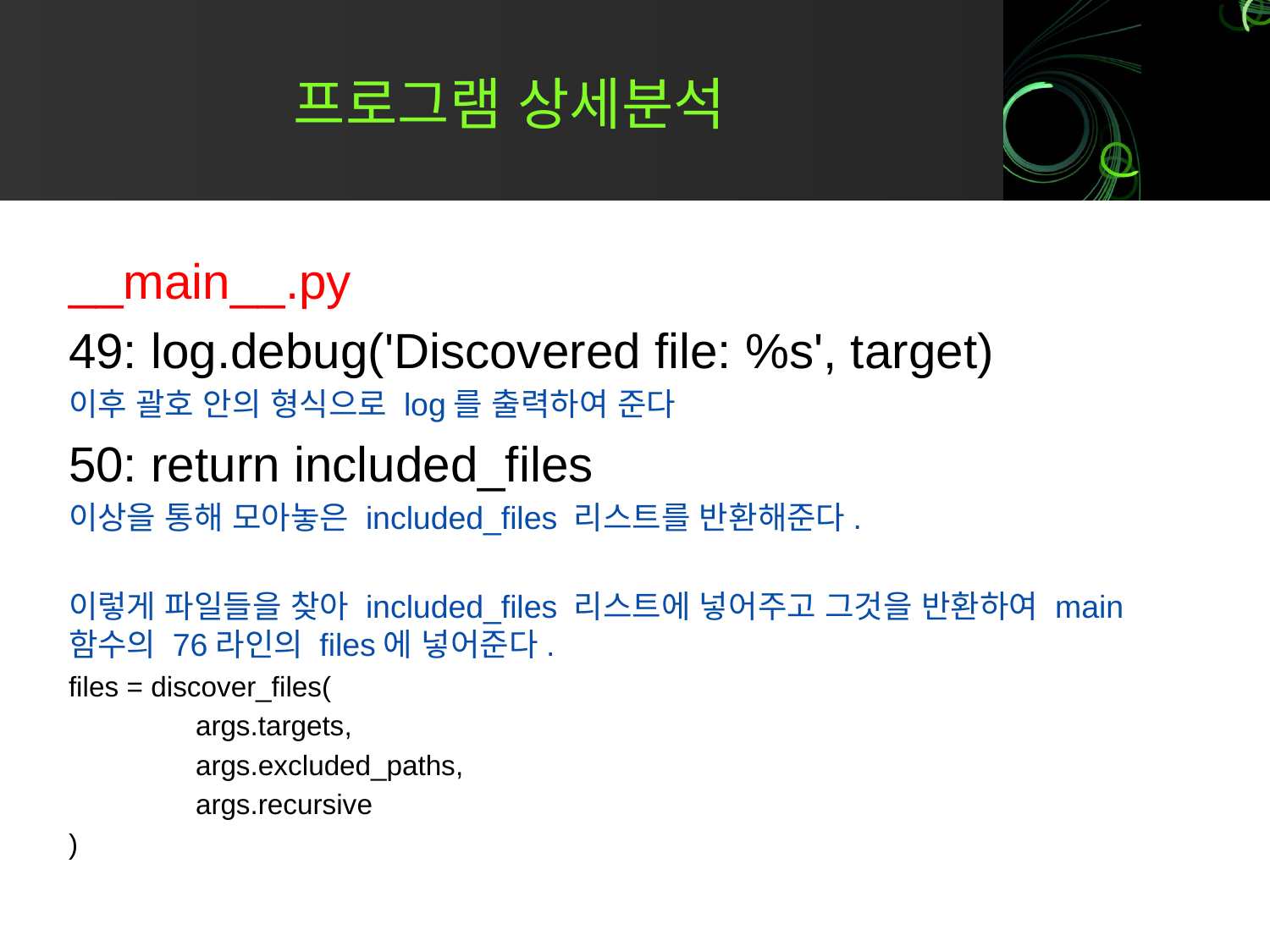

# 프로그램 상세분석

__main__.py
49: log.debug('Discovered file: %s', target)
이후 괄호 안의 형식으로 log를 출력하여 준다
50: return included_files
이상을 통해 모아놓은 included_files 리스트를 반환해준다.

이렇게 파일들을 찾아 included_files 리스트에 넣어주고 그것을 반환하여 main함수의 76라인의 files에 넣어준다.
files = discover_files(
	args.targets,
	args.excluded_paths,
	args.recursive
)